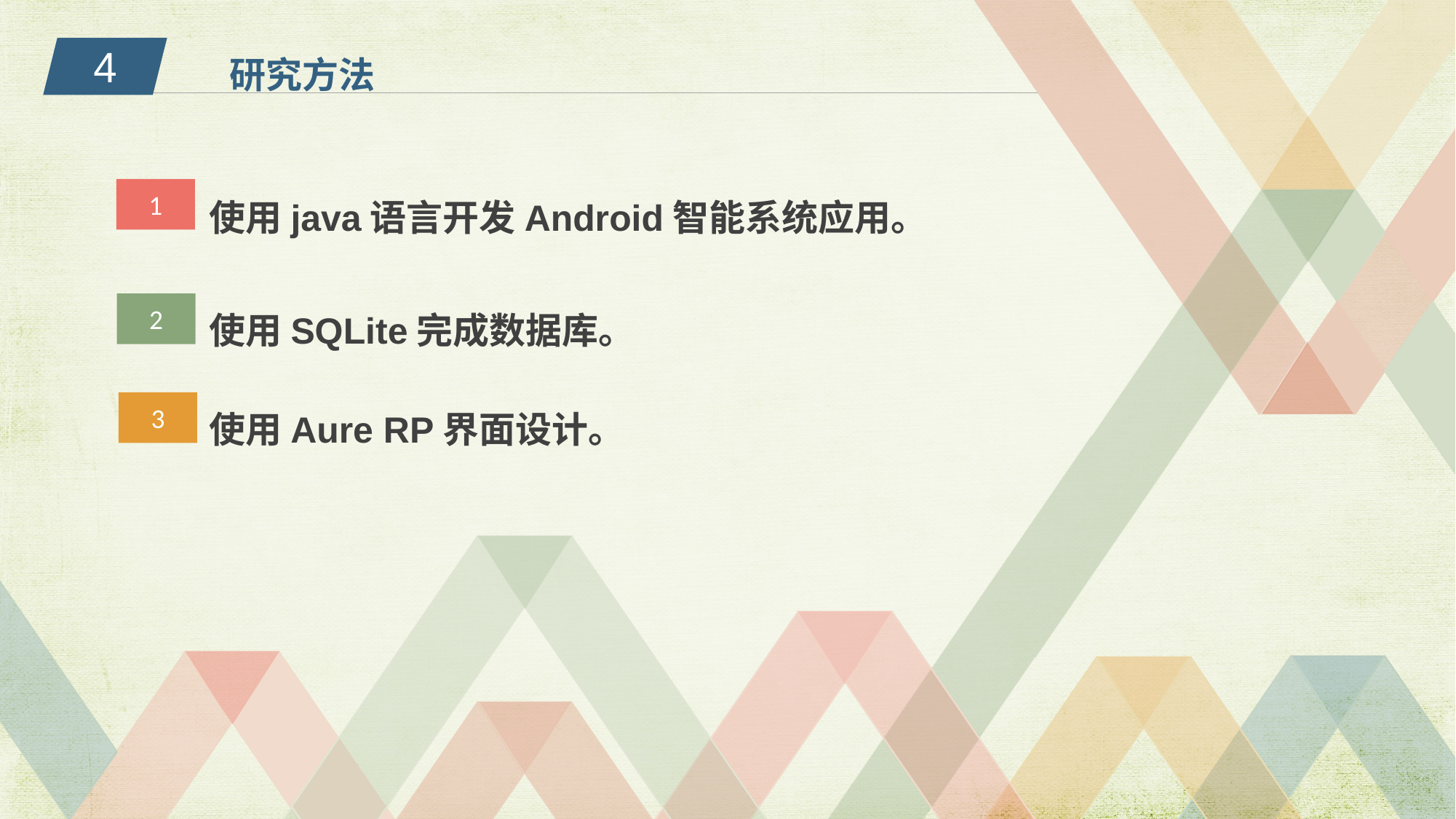

研究方法
4

使用java语言开发Android智能系统应用。
1

使用SQLite完成数据库。
2

使用Aure RP界面设计。
3